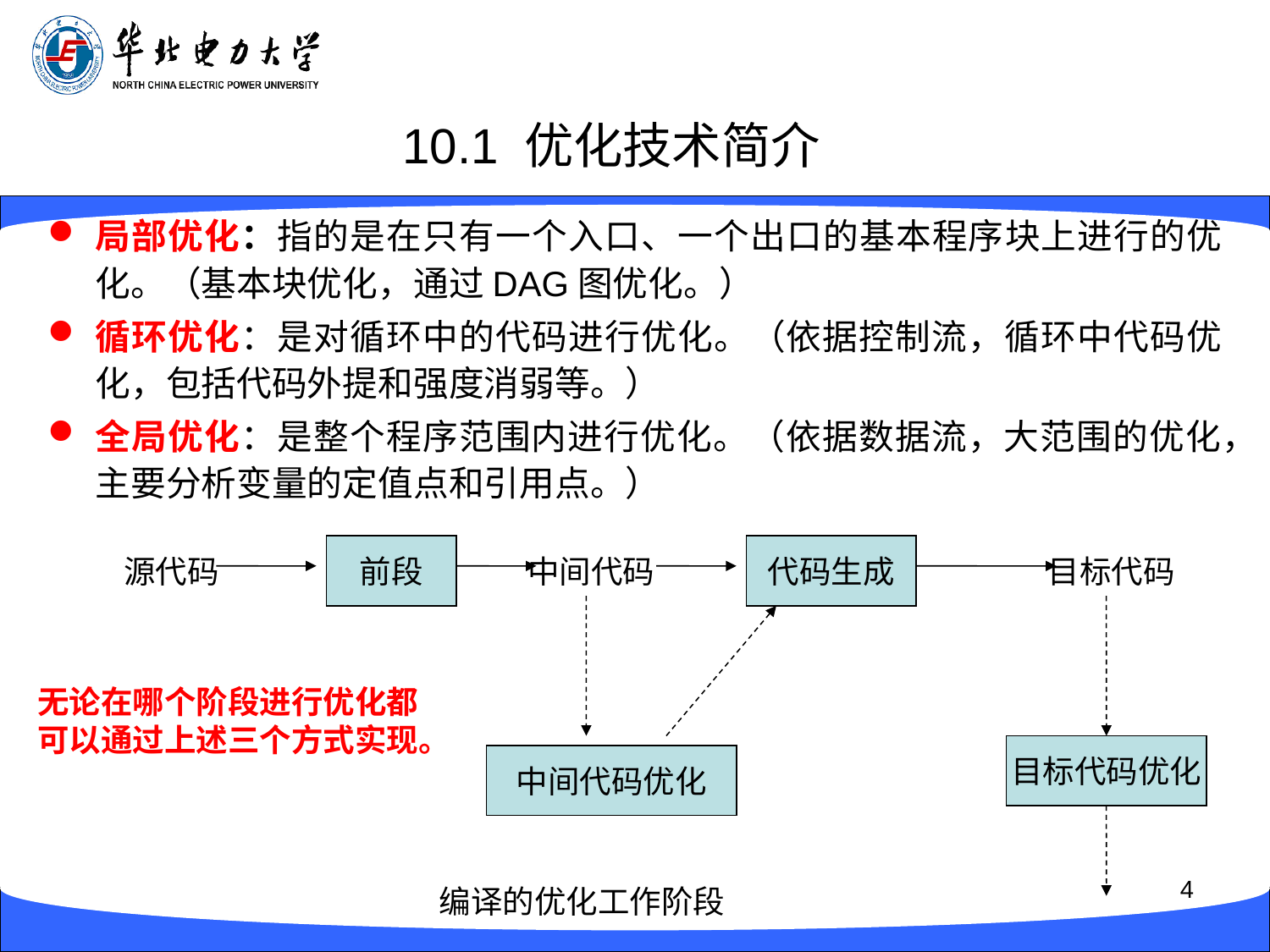

# 10.1 优化技术简介
局部优化：指的是在只有一个入口、一个出口的基本程序块上进行的优化。（基本块优化，通过DAG图优化。）
循环优化：是对循环中的代码进行优化。（依据控制流，循环中代码优化，包括代码外提和强度消弱等。）
全局优化：是整个程序范围内进行优化。（依据数据流，大范围的优化，主要分析变量的定值点和引用点。）
源代码
前段
中间代码
代码生成
目标代码

目标代码优化
中间代码优化

编译的优化工作阶段
无论在哪个阶段进行优化都
可以通过上述三个方式实现。
4